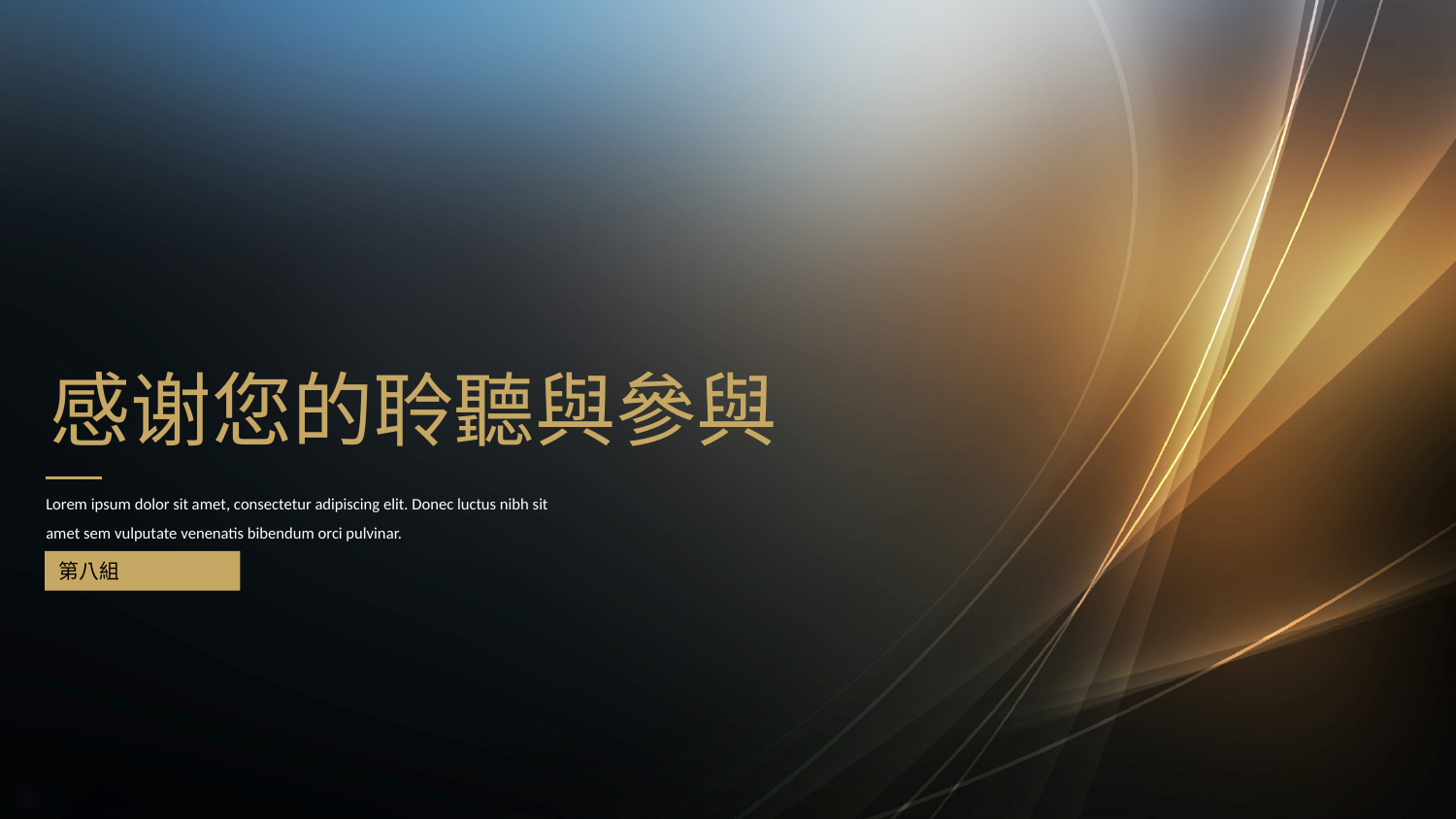

感谢您的聆聽與參與
Lorem ipsum dolor sit amet, consectetur adipiscing elit. Donec luctus nibh sit amet sem vulputate venenatis bibendum orci pulvinar.
第八組